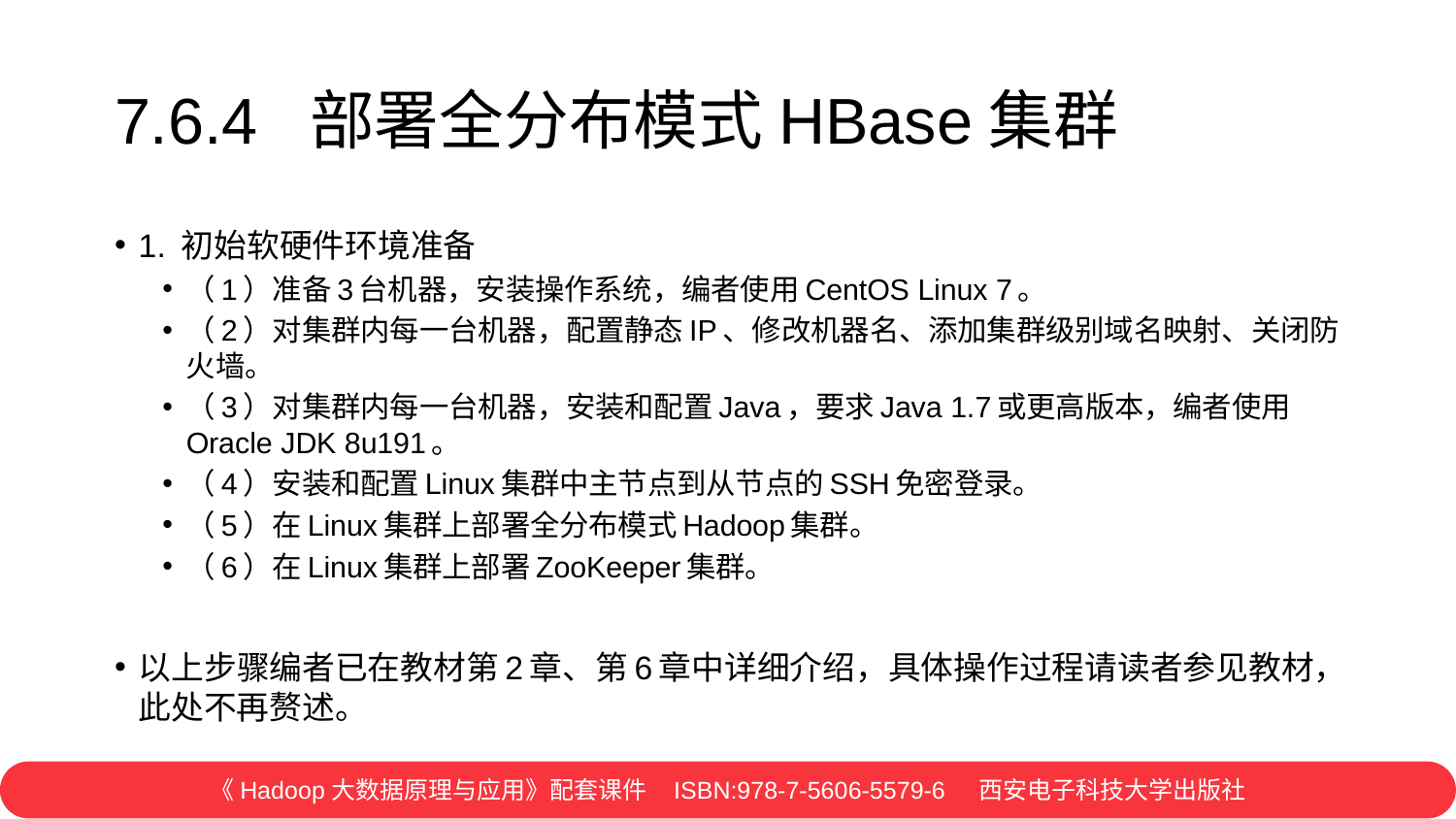

# 7.6.4  部署全分布模式HBase集群
1. 初始软硬件环境准备
（1）准备3台机器，安装操作系统，编者使用CentOS Linux 7。
（2）对集群内每一台机器，配置静态IP、修改机器名、添加集群级别域名映射、关闭防火墙。
（3）对集群内每一台机器，安装和配置Java，要求Java 1.7或更高版本，编者使用Oracle JDK 8u191。
（4）安装和配置Linux集群中主节点到从节点的SSH免密登录。
（5）在Linux集群上部署全分布模式Hadoop集群。
（6）在Linux集群上部署ZooKeeper集群。

以上步骤编者已在教材第2章、第6章中详细介绍，具体操作过程请读者参见教材，此处不再赘述。